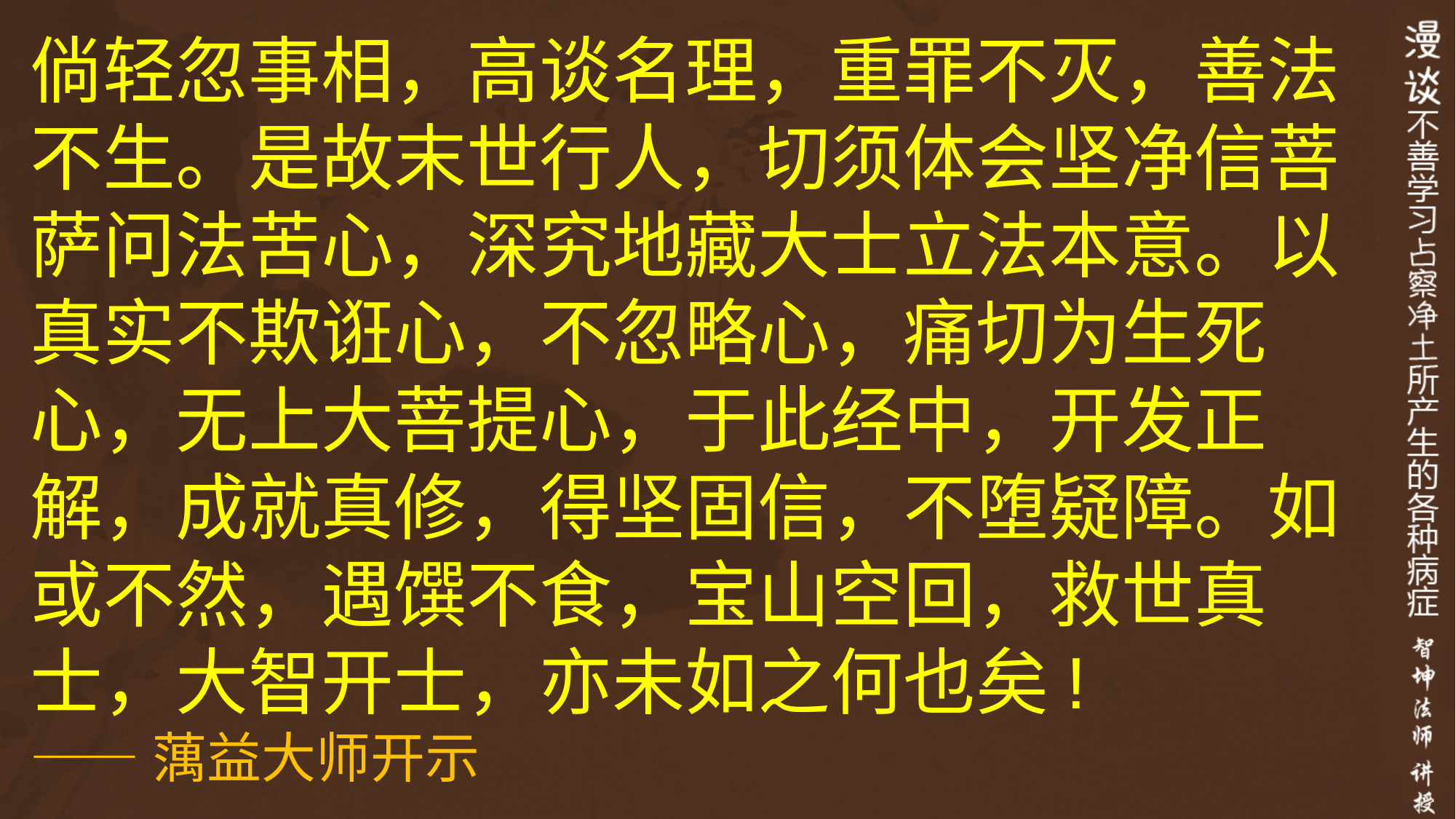

倘轻忽事相，高谈名理，重罪不灭，善法不生。是故末世行人，切须体会坚净信菩萨问法苦心，深究地藏大士立法本意。以真实不欺诳心，不忽略心，痛切为生死心，无上大菩提心，于此经中，开发正解，成就真修，得坚固信，不堕疑障。如或不然，遇馔不食，宝山空回，救世真士，大智开士，亦未如之何也矣!
——蕅益大师开示